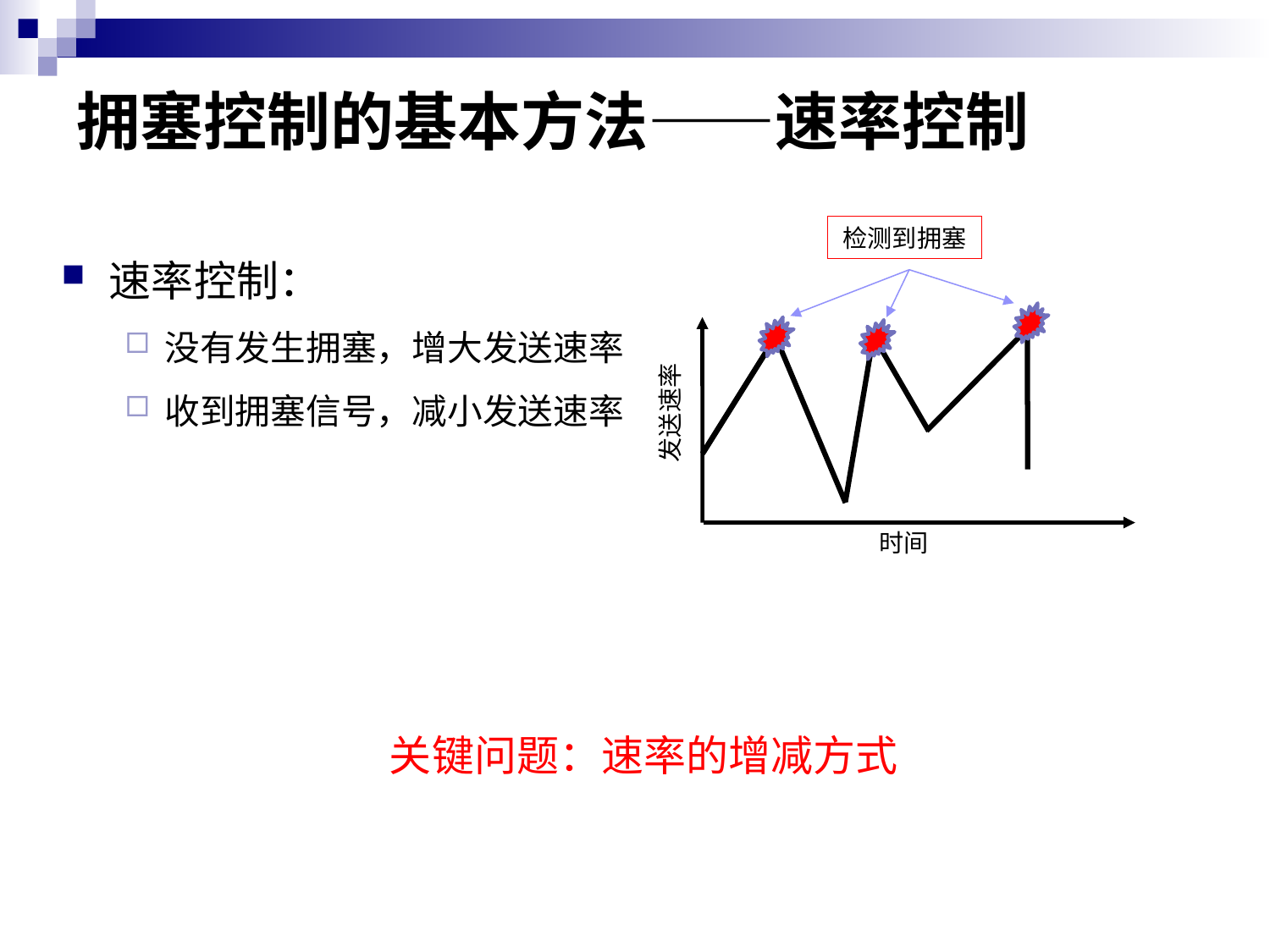

# 拥塞控制的基本方法——速率控制
检测到拥塞

发送速率
时间

速率控制：
没有发生拥塞，增大发送速率
收到拥塞信号，减小发送速率
关键问题：速率的增减方式
9